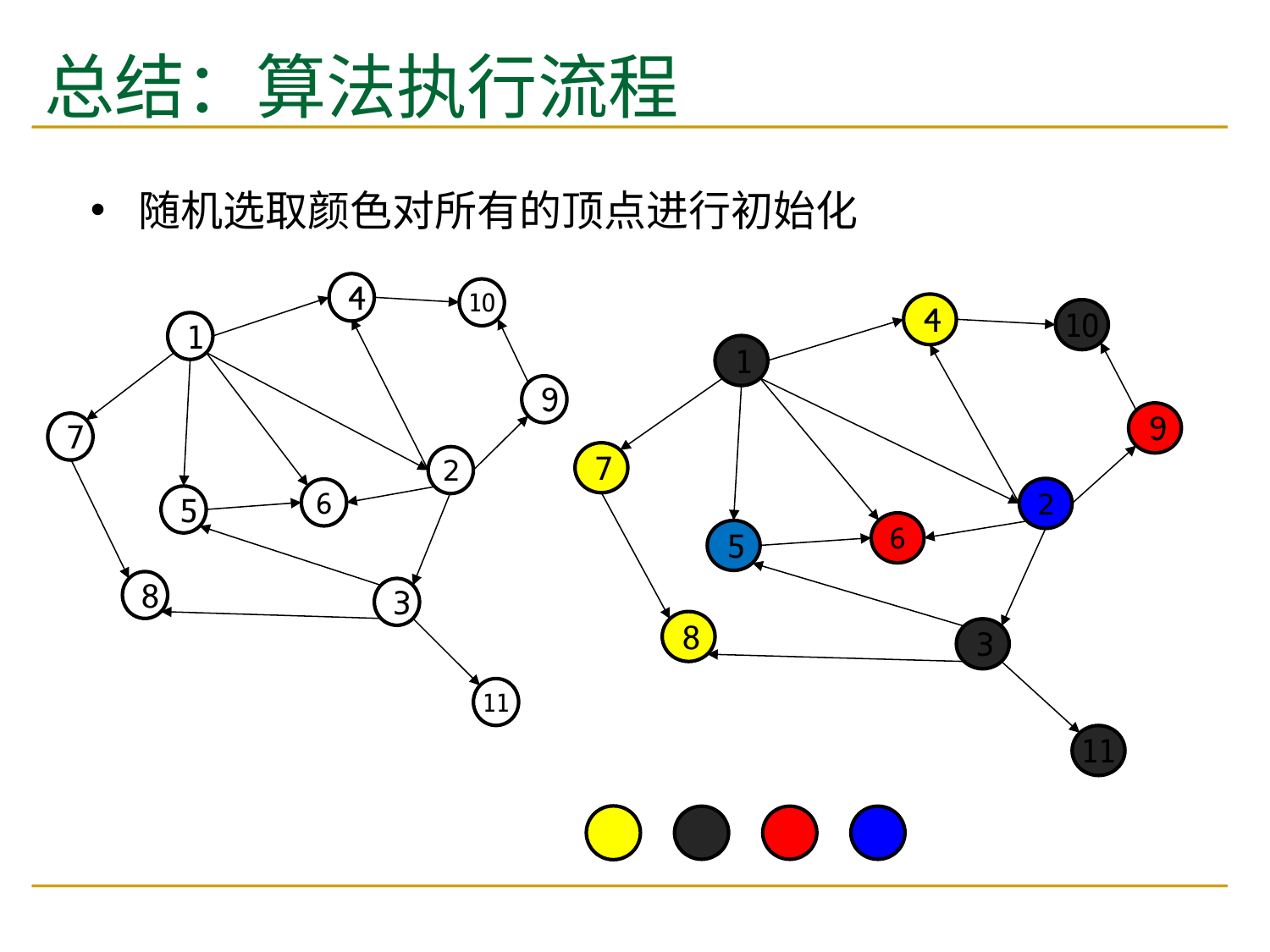

# 总结：算法执行流程
随机选取颜色对所有的顶点进行初始化
4
10
1
9
7
2
6
5
8
3
11
4
10
1
9
7
2
6
5
8
3
11